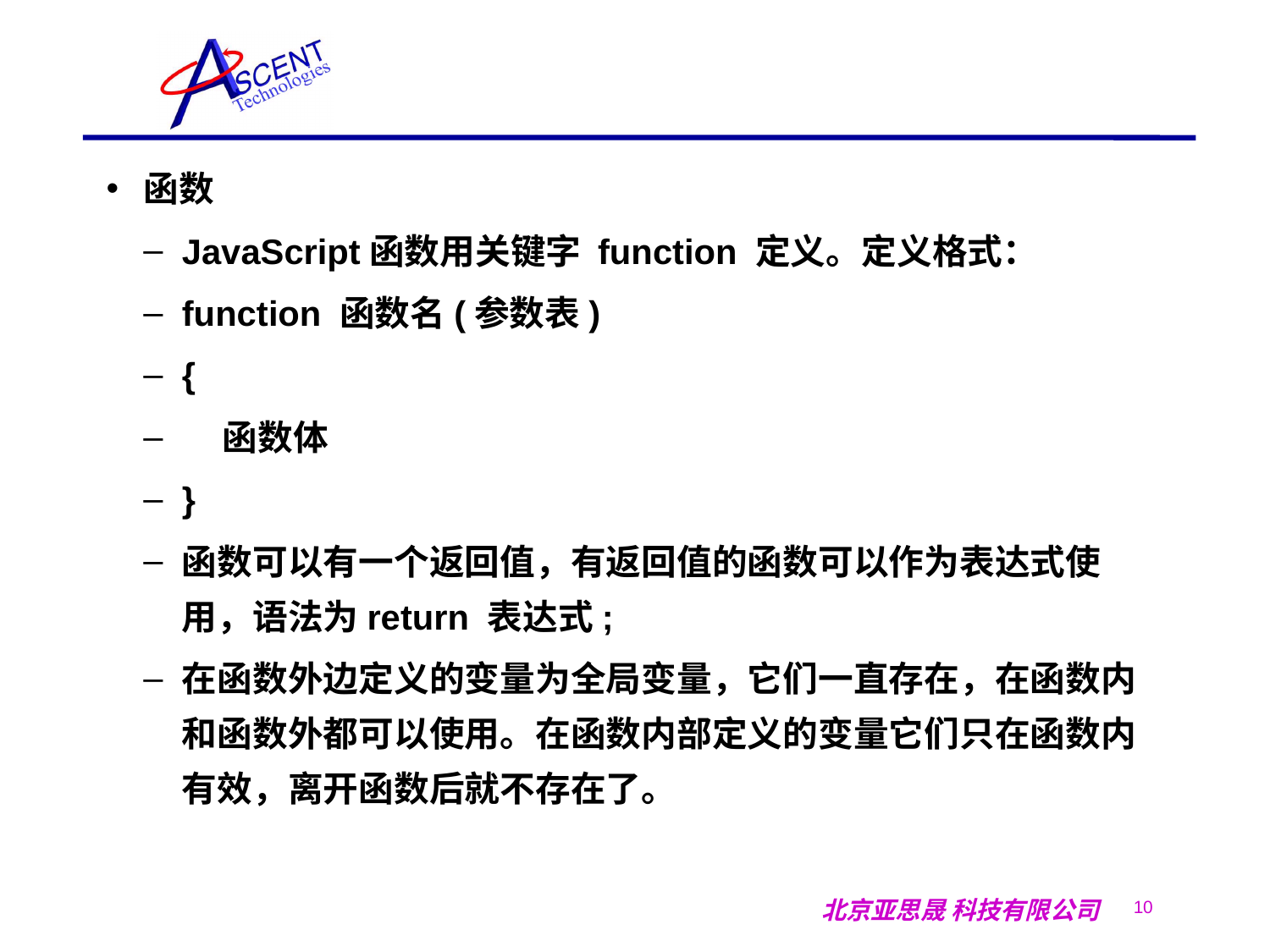

函数
JavaScript函数用关键字 function 定义。定义格式：
function 函数名(参数表)
{
    函数体
}
函数可以有一个返回值，有返回值的函数可以作为表达式使用，语法为return 表达式;
在函数外边定义的变量为全局变量，它们一直存在，在函数内和函数外都可以使用。在函数内部定义的变量它们只在函数内有效，离开函数后就不存在了。